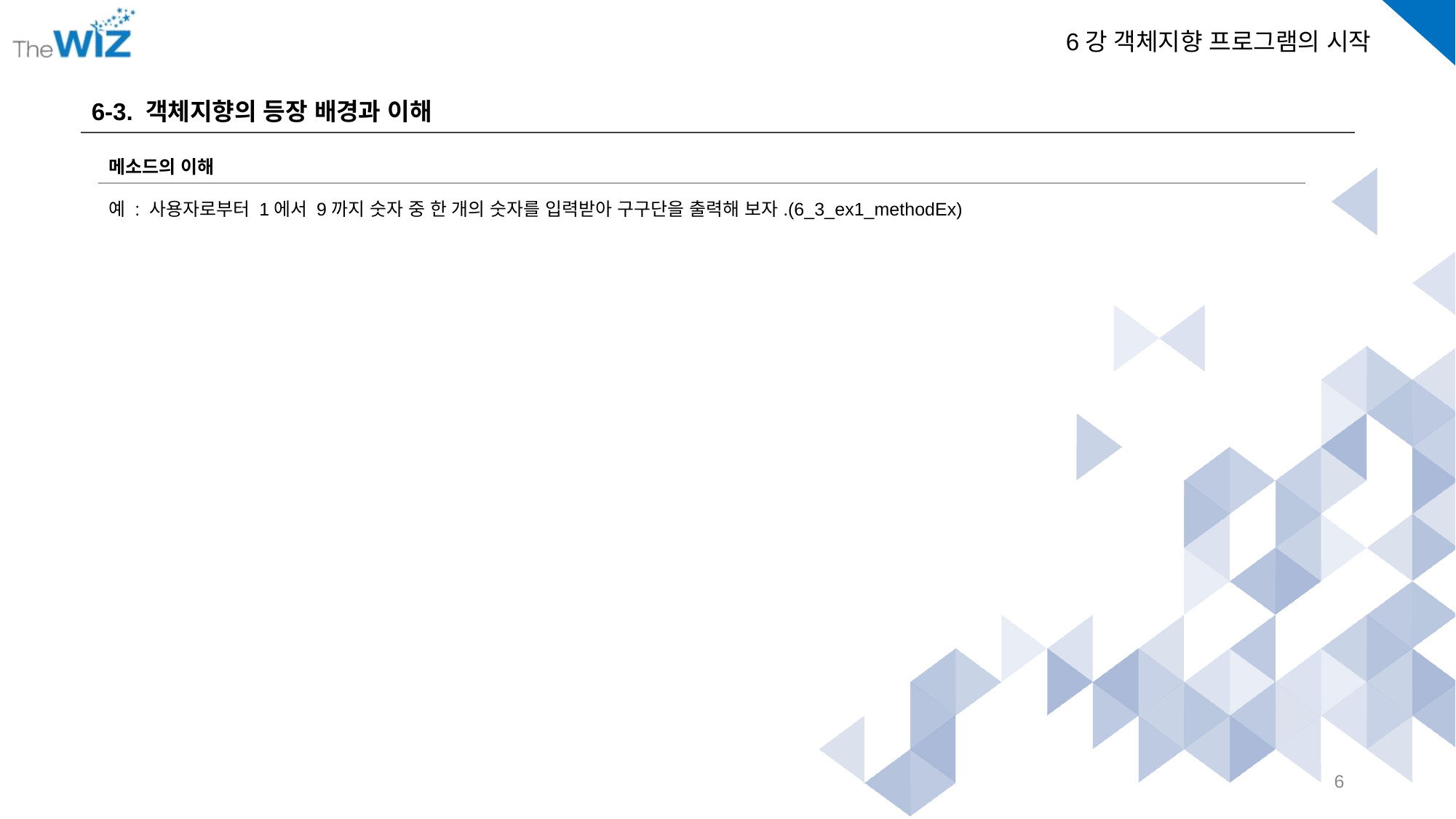

6-3. 객체지향의 등장 배경과 이해
메소드의 이해
예 : 사용자로부터 1에서 9까지 숫자 중 한 개의 숫자를 입력받아 구구단을 출력해 보자.(6_3_ex1_methodEx)
6